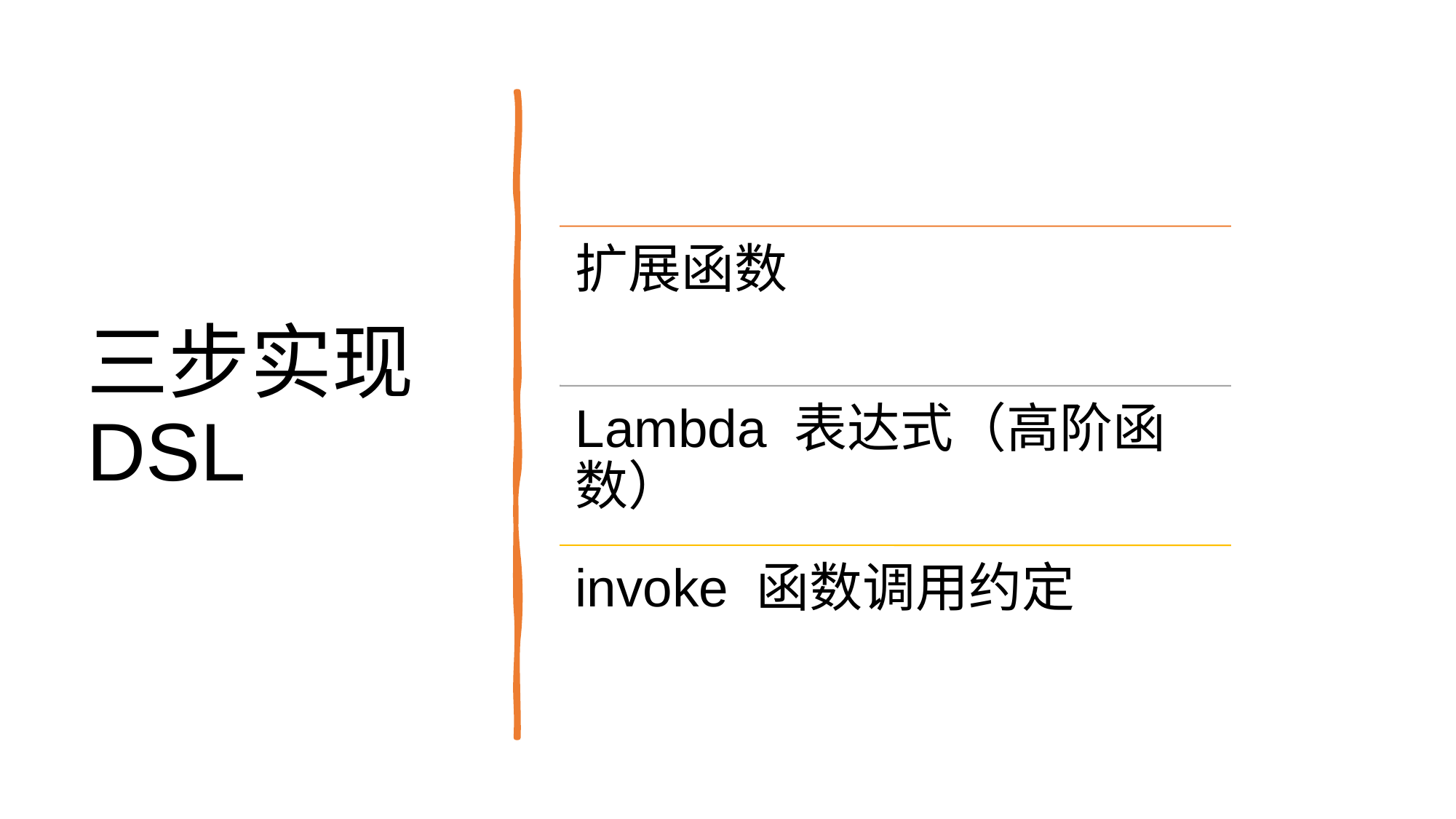

# 三步实现DSL
扩展函数
Lambda 表达式（高阶函数）
invoke 函数调用约定